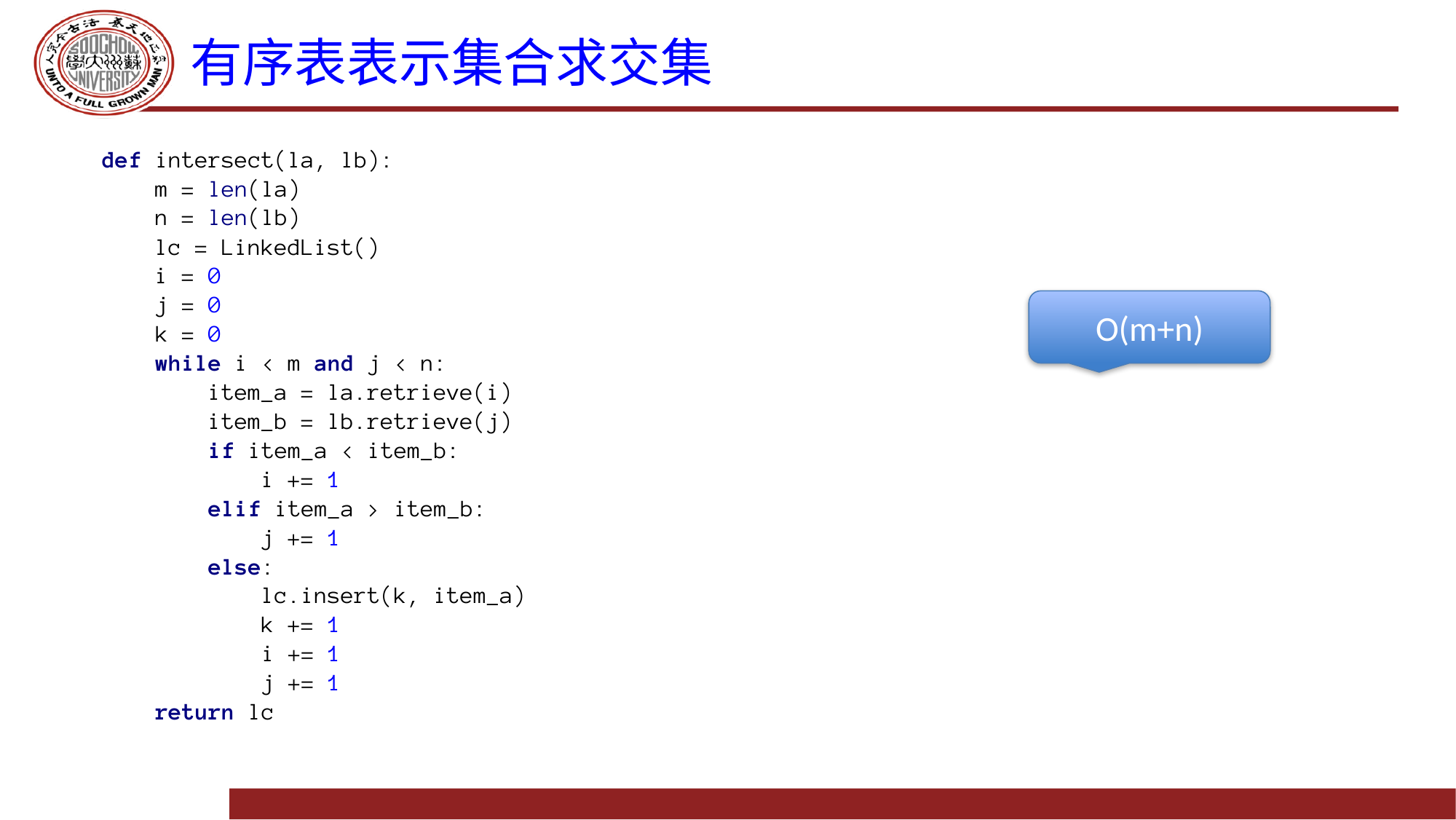

# 有序表表示集合求交集
def intersect(la, lb):
    m = len(la)
    n = len(lb)
    lc = LinkedList()
    i = 0
    j = 0
    k = 0
    while i < m and j < n:
        item_a = la.retrieve(i)
        item_b = lb.retrieve(j)
        if item_a < item_b:
            i += 1
        elif item_a > item_b:
            j += 1
        else:
            lc.insert(k, item_a)
            k += 1
            i += 1
            j += 1
    return lc
O(m+n)